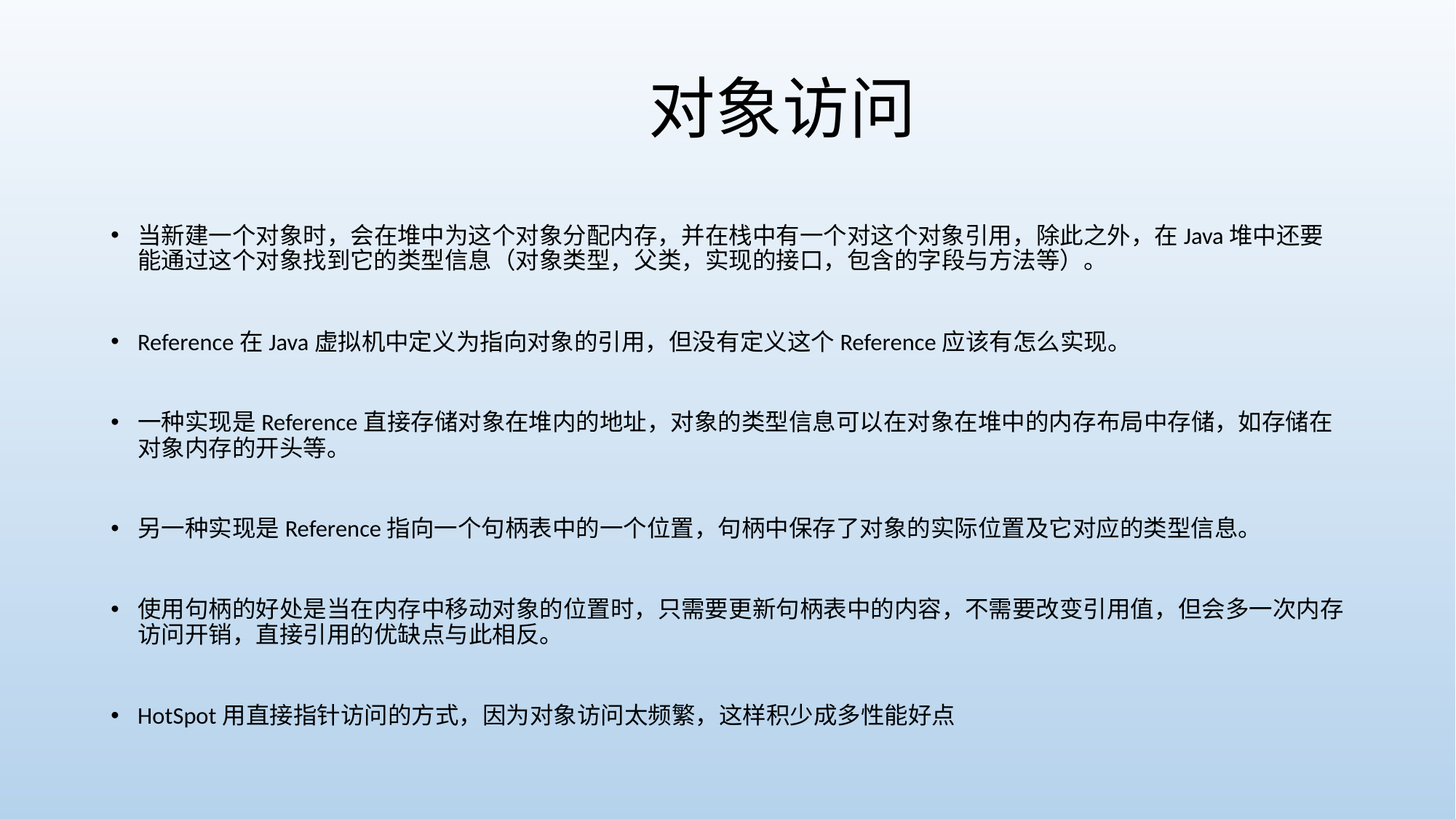

# 对象访问
当新建一个对象时，会在堆中为这个对象分配内存，并在栈中有一个对这个对象引用，除此之外，在Java堆中还要能通过这个对象找到它的类型信息（对象类型，父类，实现的接口，包含的字段与方法等）。

Reference在Java虚拟机中定义为指向对象的引用，但没有定义这个Reference应该有怎么实现。

一种实现是Reference直接存储对象在堆内的地址，对象的类型信息可以在对象在堆中的内存布局中存储，如存储在对象内存的开头等。

另一种实现是Reference指向一个句柄表中的一个位置，句柄中保存了对象的实际位置及它对应的类型信息。

使用句柄的好处是当在内存中移动对象的位置时，只需要更新句柄表中的内容，不需要改变引用值，但会多一次内存访问开销，直接引用的优缺点与此相反。

HotSpot用直接指针访问的方式，因为对象访问太频繁，这样积少成多性能好点